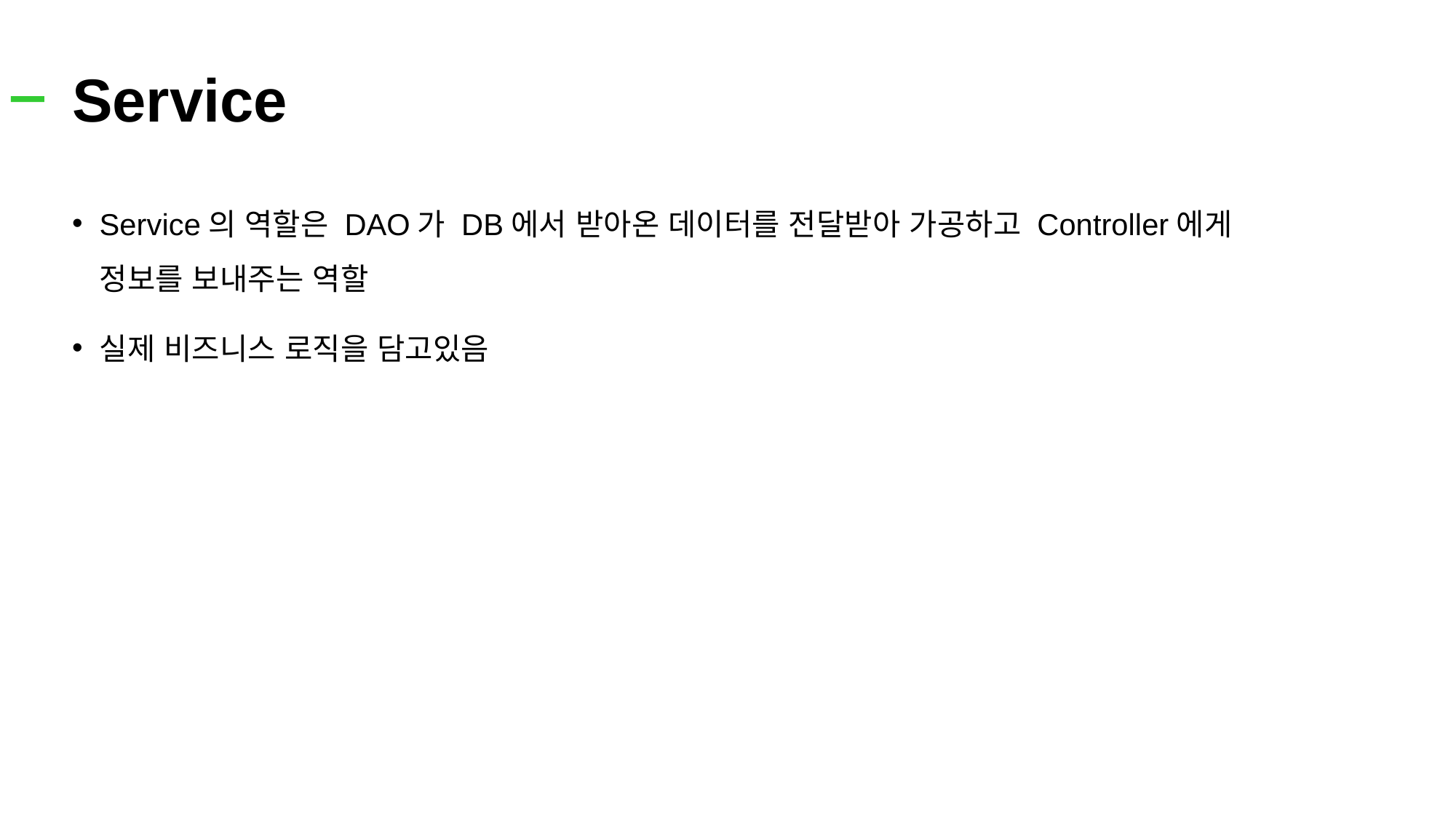

# Service

Service의 역할은 DAO가 DB에서 받아온 데이터를 전달받아 가공하고 Controller에게 정보를 보내주는 역할
실제 비즈니스 로직을 담고있음